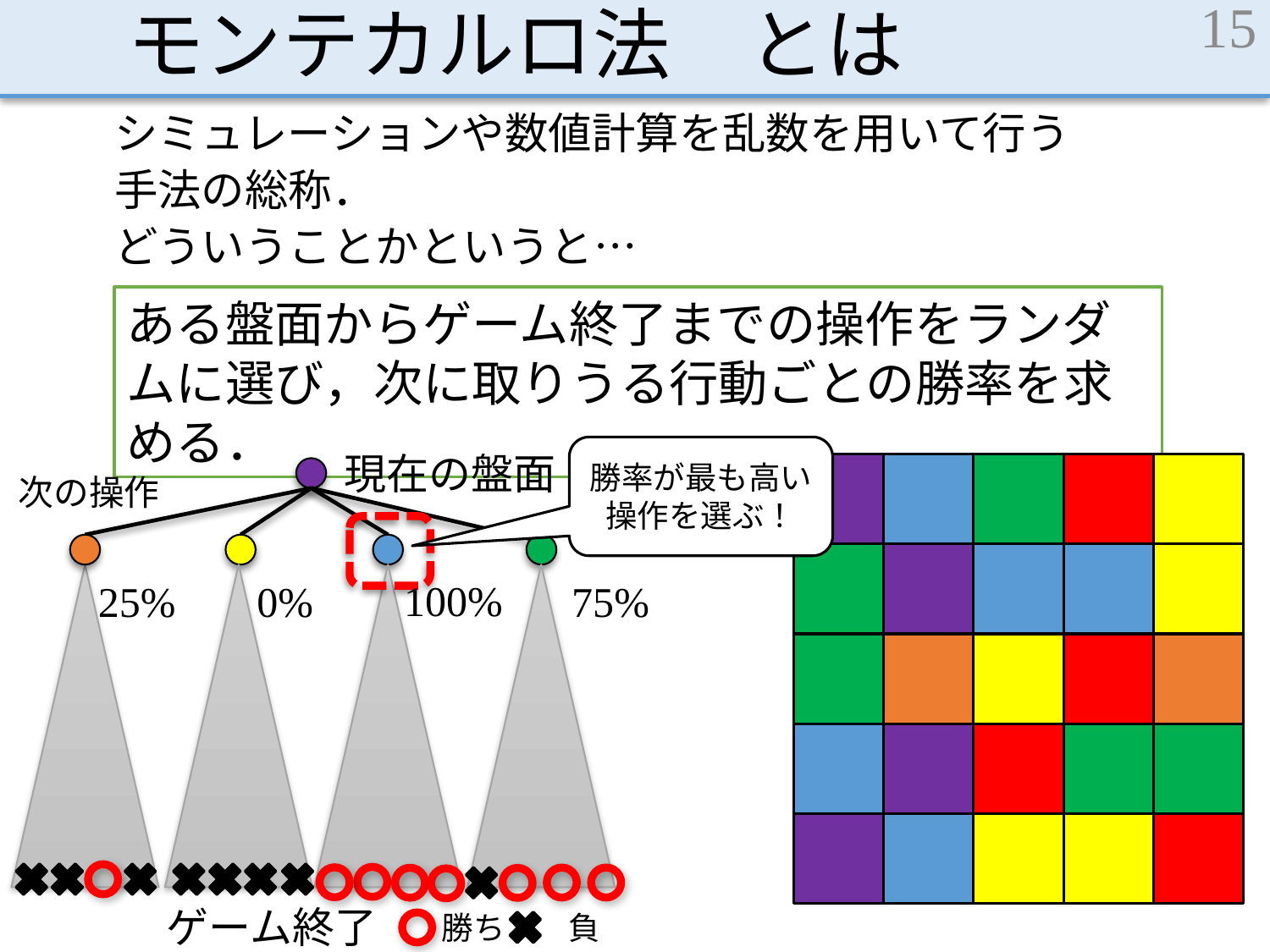

# モンテカルロ法　とは
15
シミュレーションや数値計算を乱数を用いて行う
手法の総称．
どういうことかというと…

ある盤面からゲーム終了までの操作をランダムに選び，次に取りうる行動ごとの勝率を求める．
勝率が最も高い操作を選ぶ！
現在の盤面

次の操作

100%
25%
0%
75%

ゲーム終了
勝ち　　負け